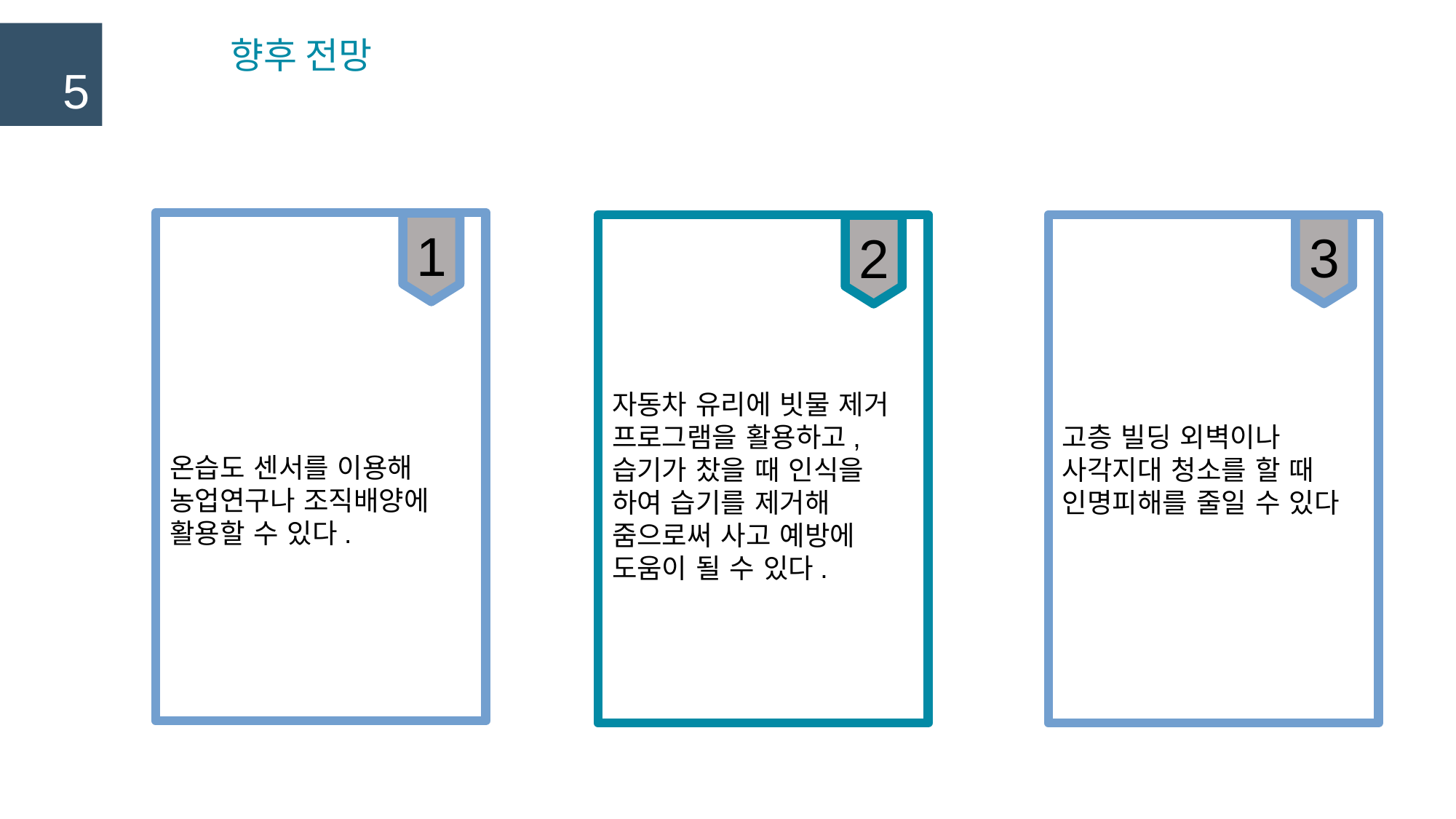

향후 전망

5

온습도 센서를 이용해 농업연구나 조직배양에 활용할 수 있다.
1

자동차 유리에 빗물 제거 프로그램을 활용하고, 습기가 찼을 때 인식을 하여 습기를 제거해 줌으로써 사고 예방에 도움이 될 수 있다.
2

고층 빌딩 외벽이나 사각지대 청소를 할 때 인명피해를 줄일 수 있다
3